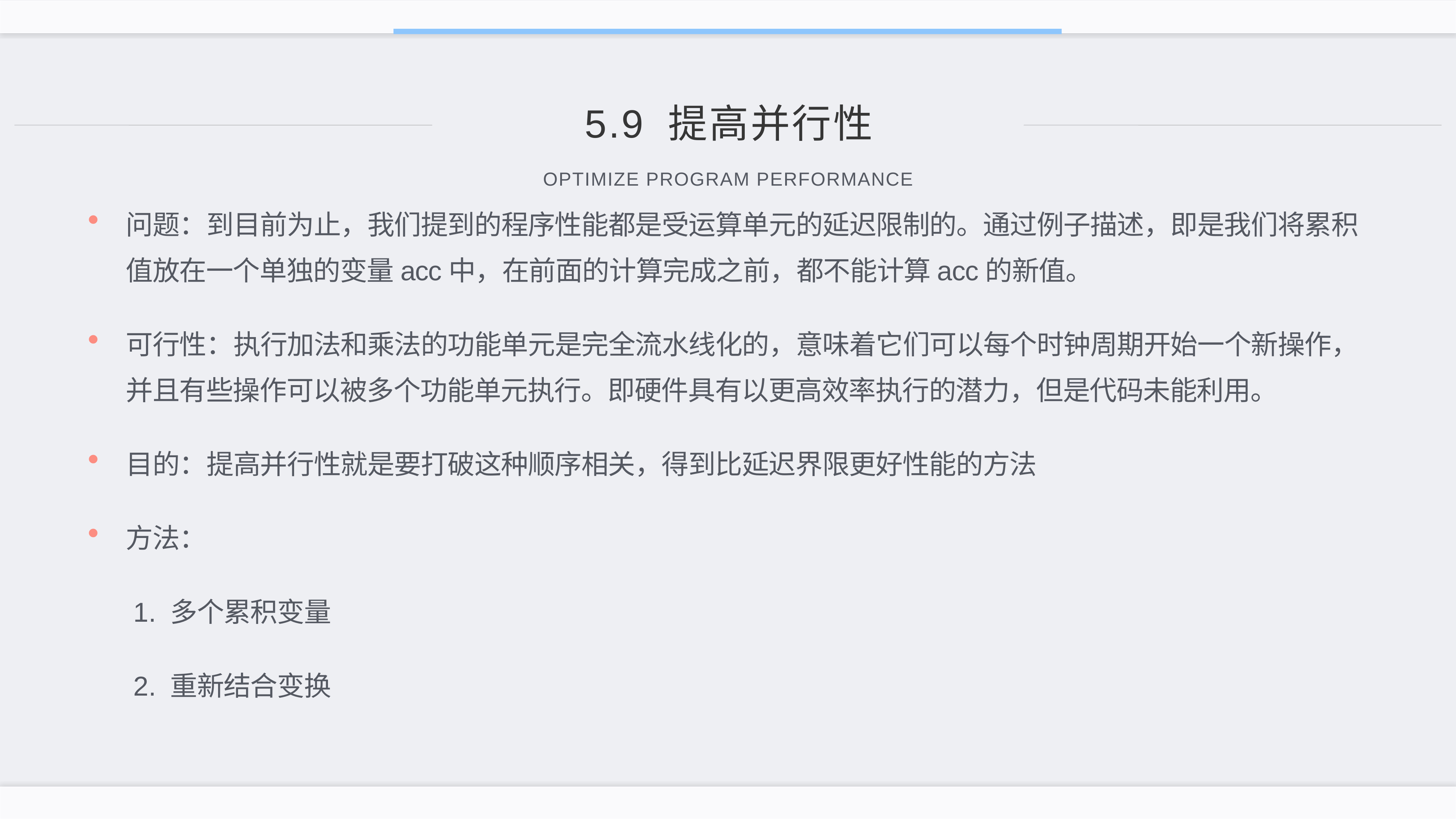

# 5.9 提高并行性
Optimize program performance
问题：到目前为止，我们提到的程序性能都是受运算单元的延迟限制的。通过例子描述，即是我们将累积值放在一个单独的变量acc中，在前面的计算完成之前，都不能计算acc的新值。
可行性：执行加法和乘法的功能单元是完全流水线化的，意味着它们可以每个时钟周期开始一个新操作，并且有些操作可以被多个功能单元执行。即硬件具有以更高效率执行的潜力，但是代码未能利用。
目的：提高并行性就是要打破这种顺序相关，得到比延迟界限更好性能的方法
方法：
多个累积变量
重新结合变换